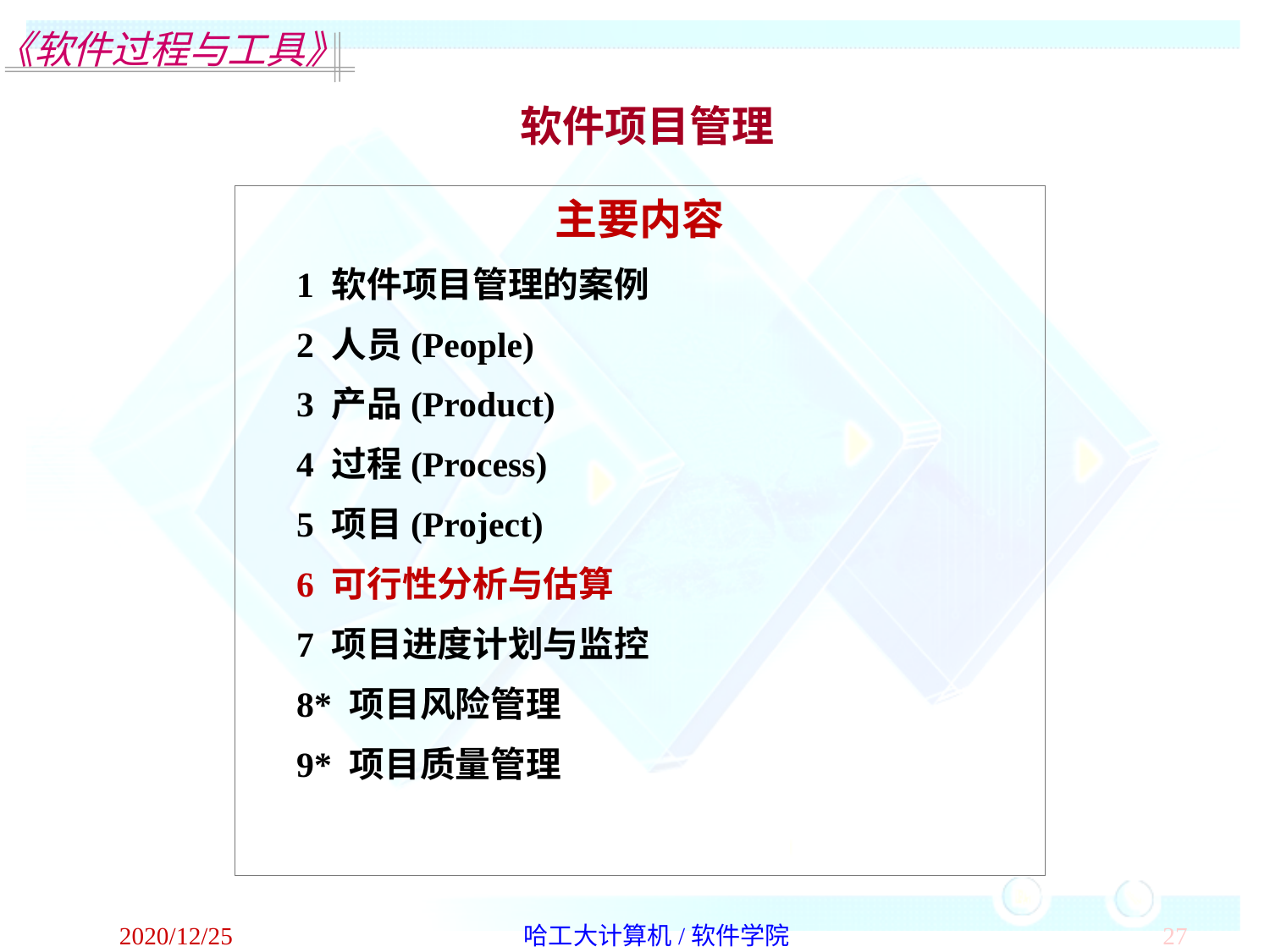

软件项目管理
主要内容
1 软件项目管理的案例
2 人员(People)
3 产品(Product)
4 过程(Process)
5 项目(Project)
6 可行性分析与估算
7 项目进度计划与监控
8* 项目风险管理
9* 项目质量管理